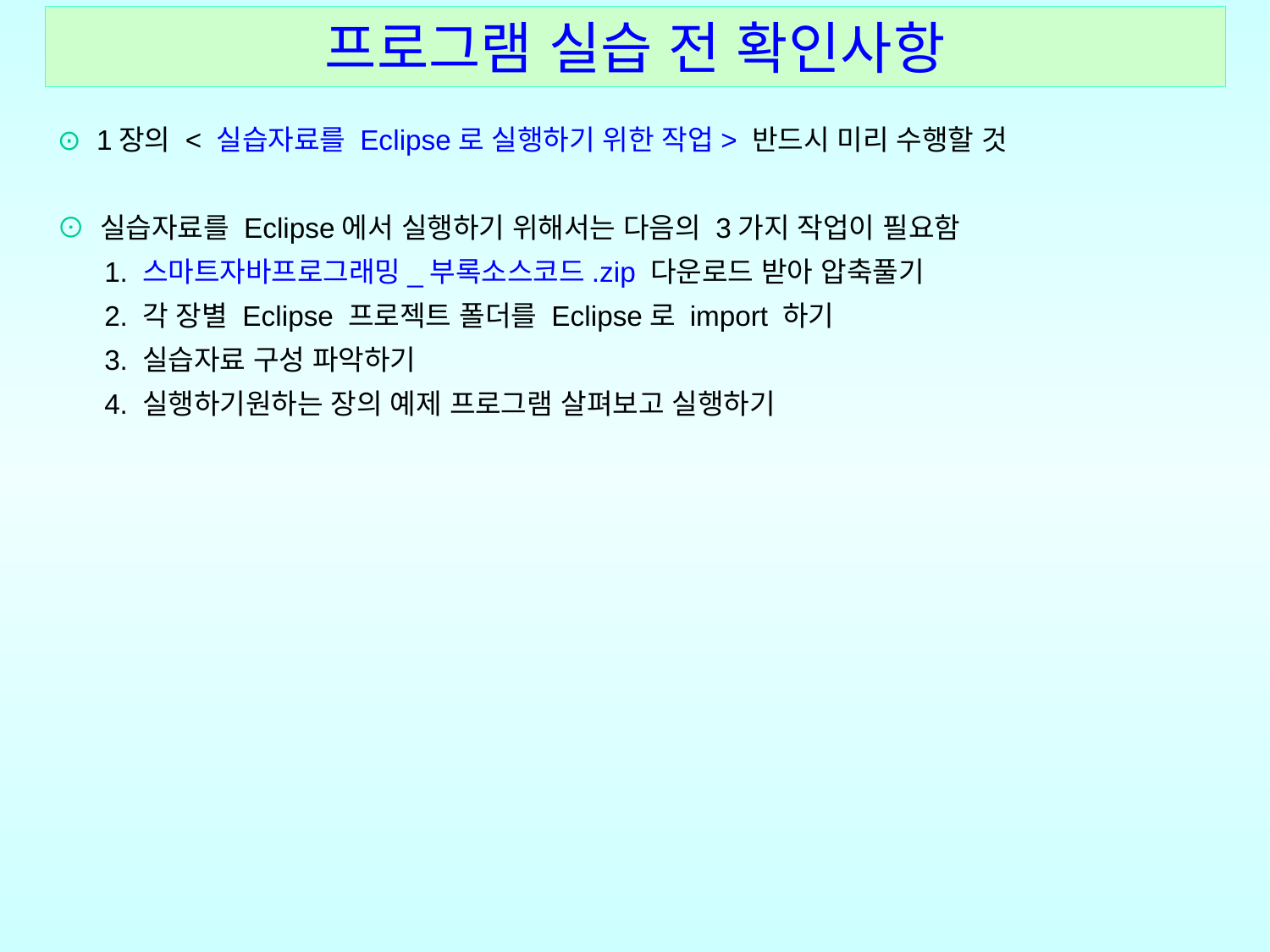

프로그램 실습 전 확인사항
⊙  1장의 < 실습자료를 Eclipse로 실행하기 위한 작업> 반드시 미리 수행할 것

⊙ 실습자료를 Eclipse에서 실행하기 위해서는 다음의 3가지 작업이 필요함
      1. 스마트자바프로그래밍_부록소스코드.zip 다운로드 받아 압축풀기
      2. 각 장별 Eclipse 프로젝트 폴더를 Eclipse로 import 하기
      3. 실습자료 구성 파악하기
      4. 실행하기원하는 장의 예제 프로그램 살펴보고 실행하기